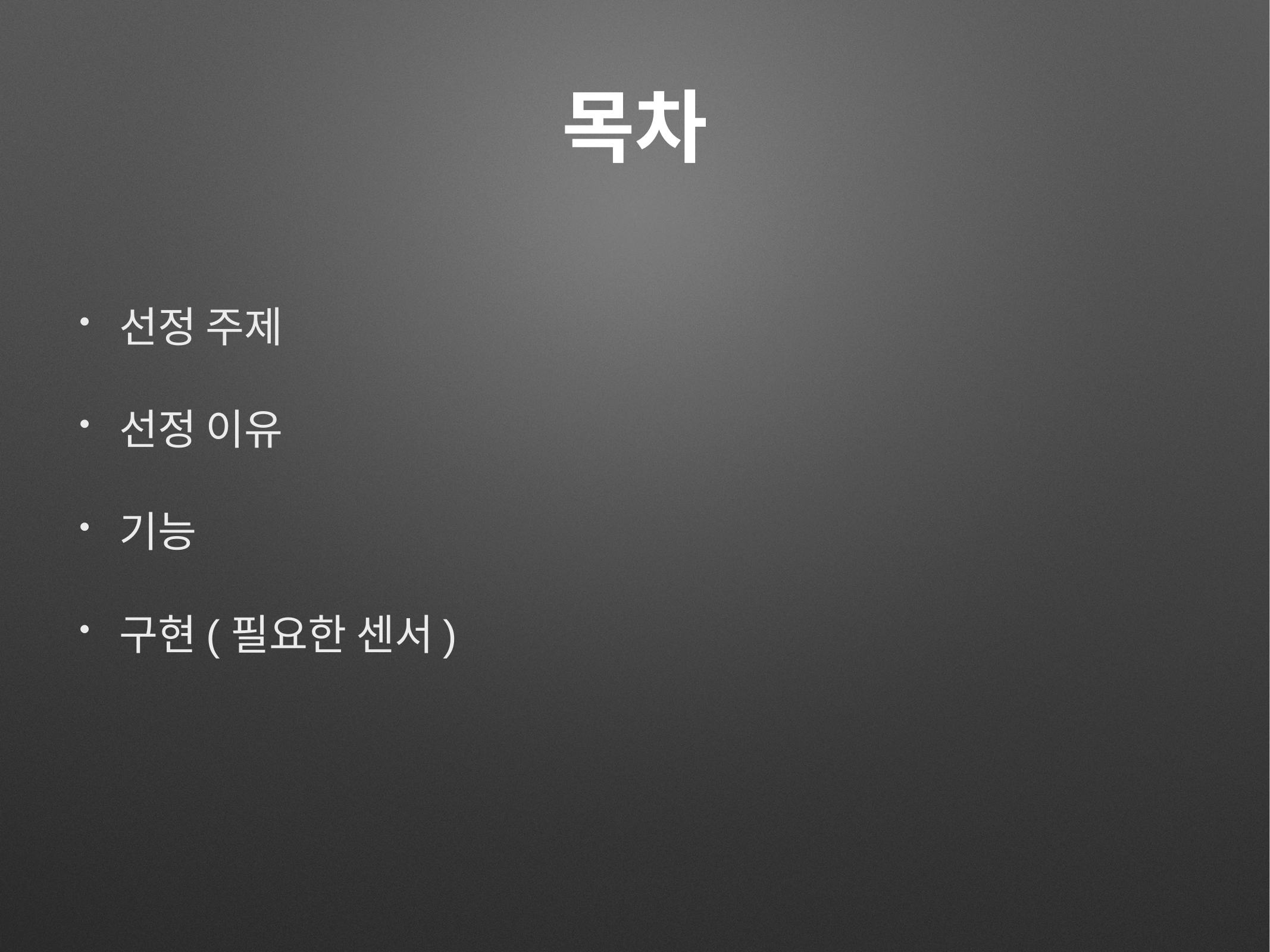

# 목차
선정 주제
선정 이유
기능
구현(필요한 센서)